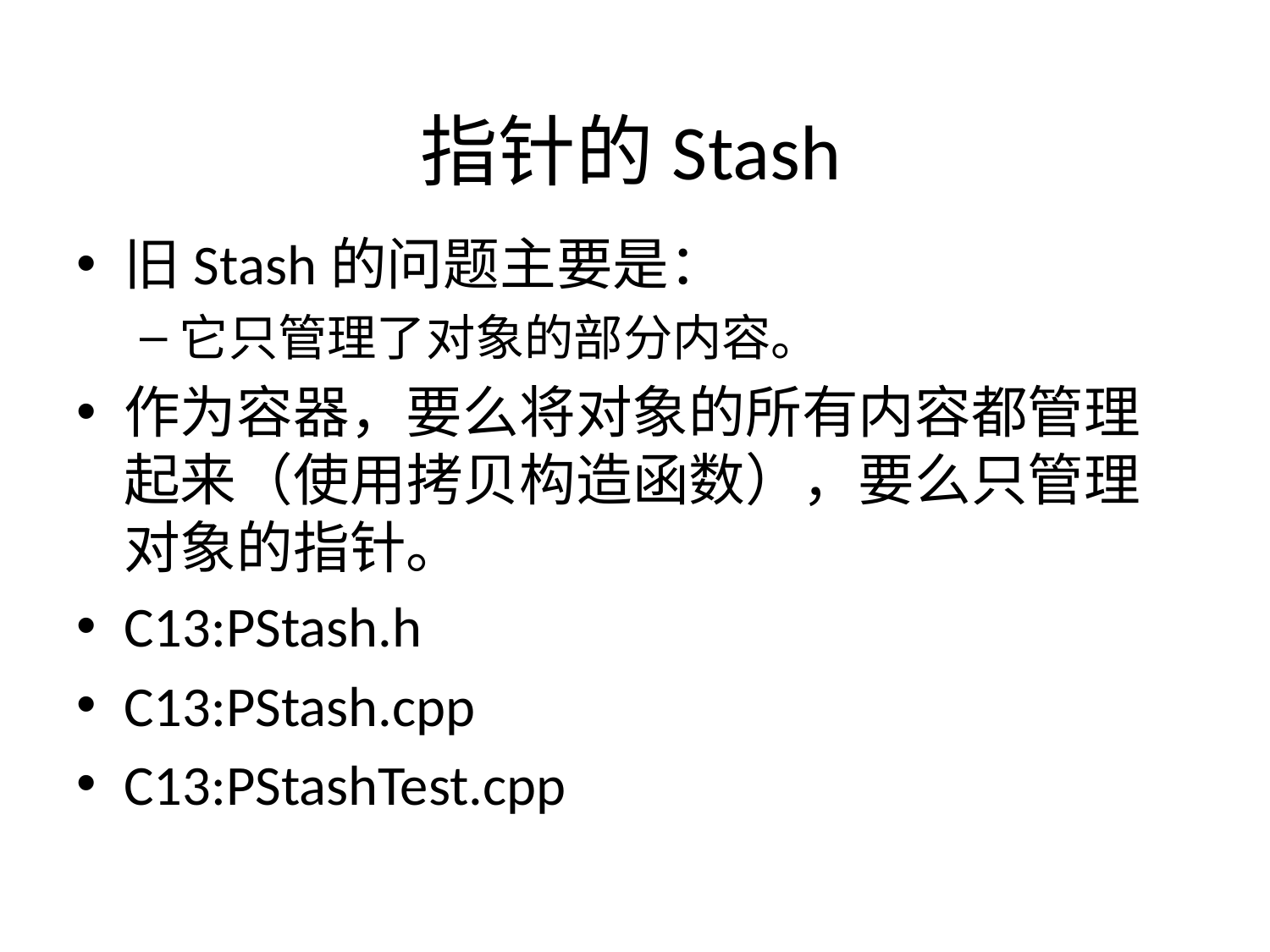

# 指针的Stash
旧Stash的问题主要是：
它只管理了对象的部分内容。
作为容器，要么将对象的所有内容都管理起来（使用拷贝构造函数），要么只管理对象的指针。
C13:PStash.h
C13:PStash.cpp
C13:PStashTest.cpp